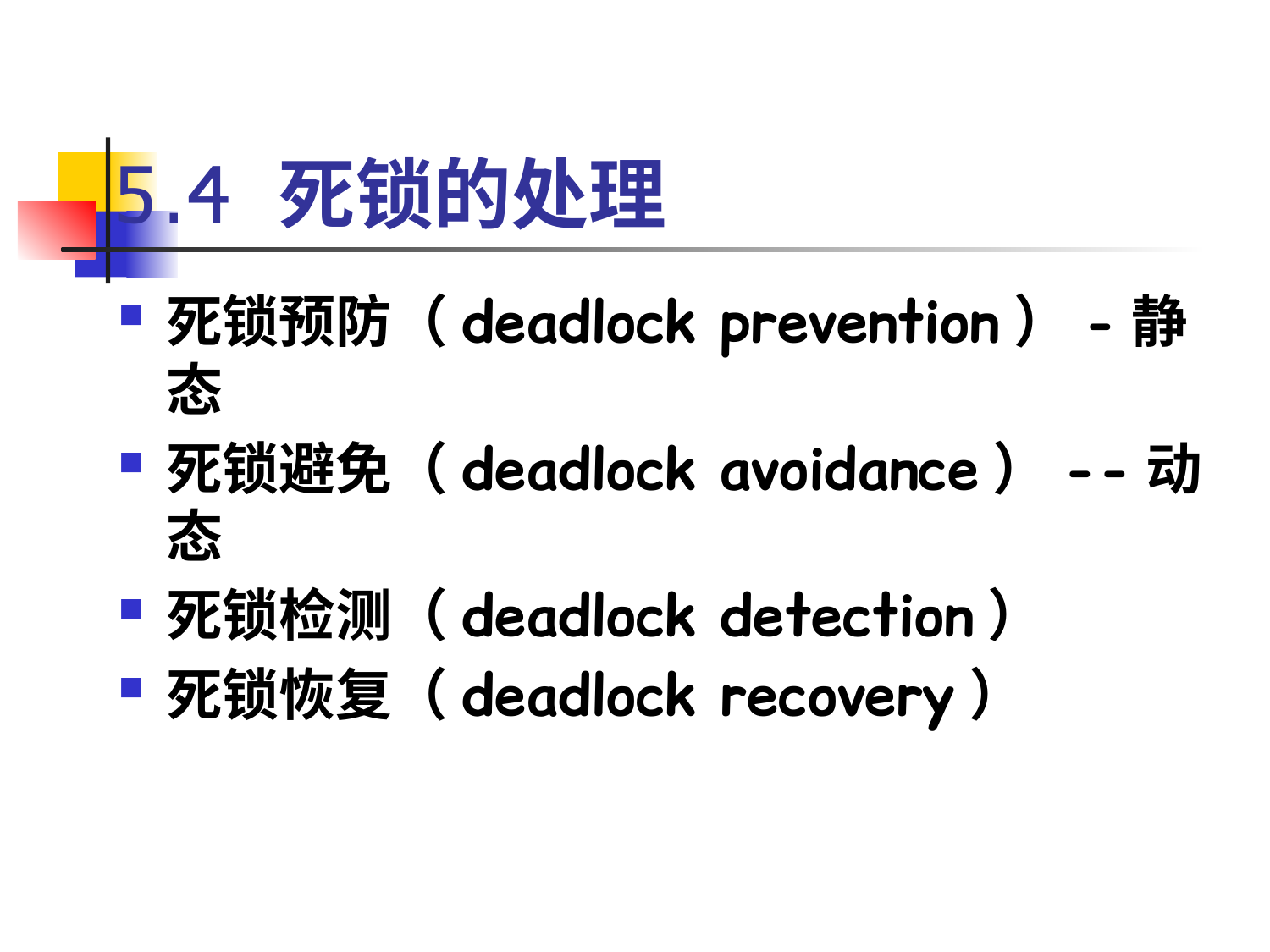

# 5.4 死锁的处理
死锁预防（deadlock prevention）-静态
死锁避免（deadlock avoidance）--动态
死锁检测（deadlock detection）
死锁恢复（deadlock recovery）